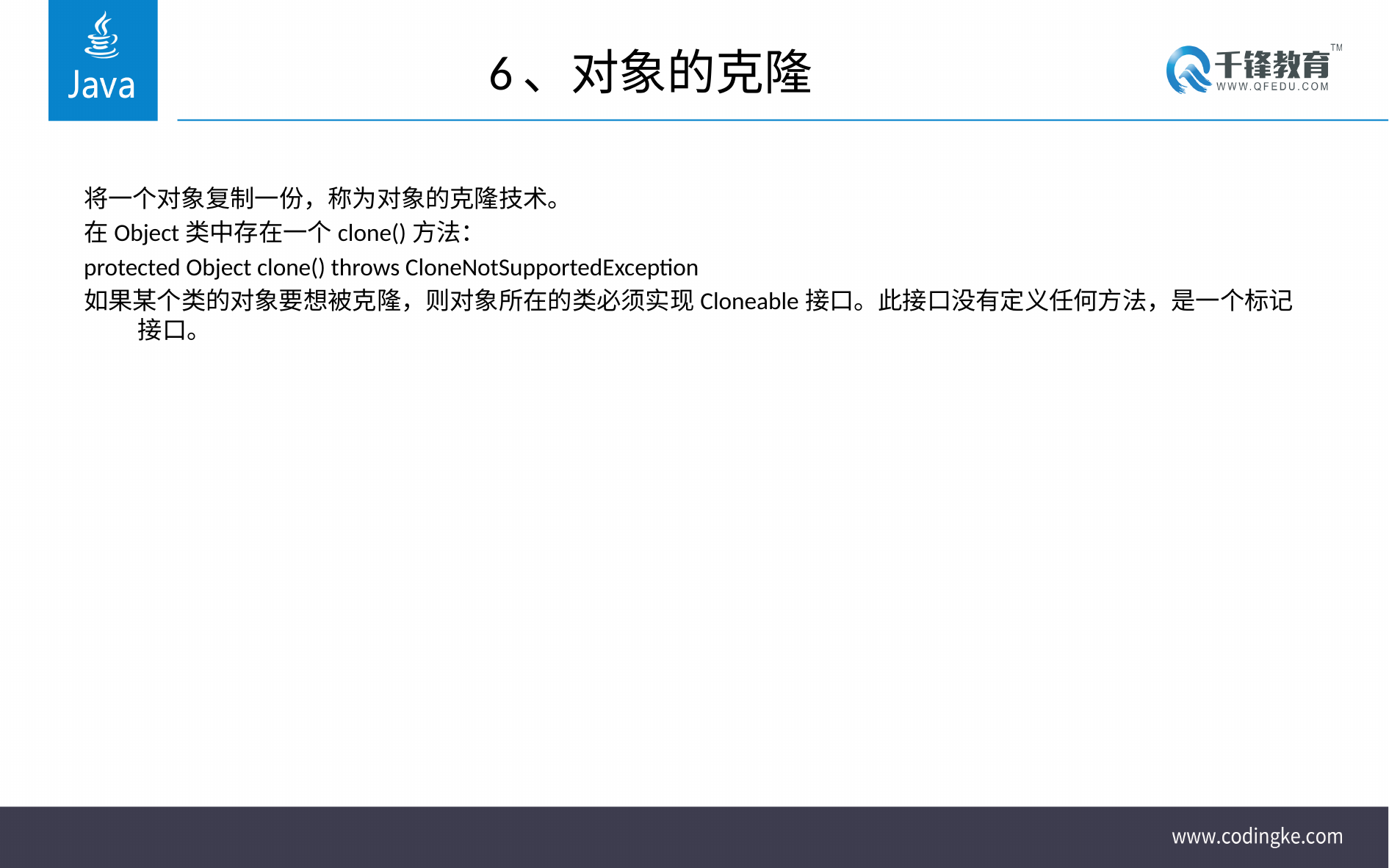

# 6、对象的克隆
将一个对象复制一份，称为对象的克隆技术。
在Object类中存在一个clone()方法：
protected Object clone() throws CloneNotSupportedException
如果某个类的对象要想被克隆，则对象所在的类必须实现Cloneable接口。此接口没有定义任何方法，是一个标记接口。